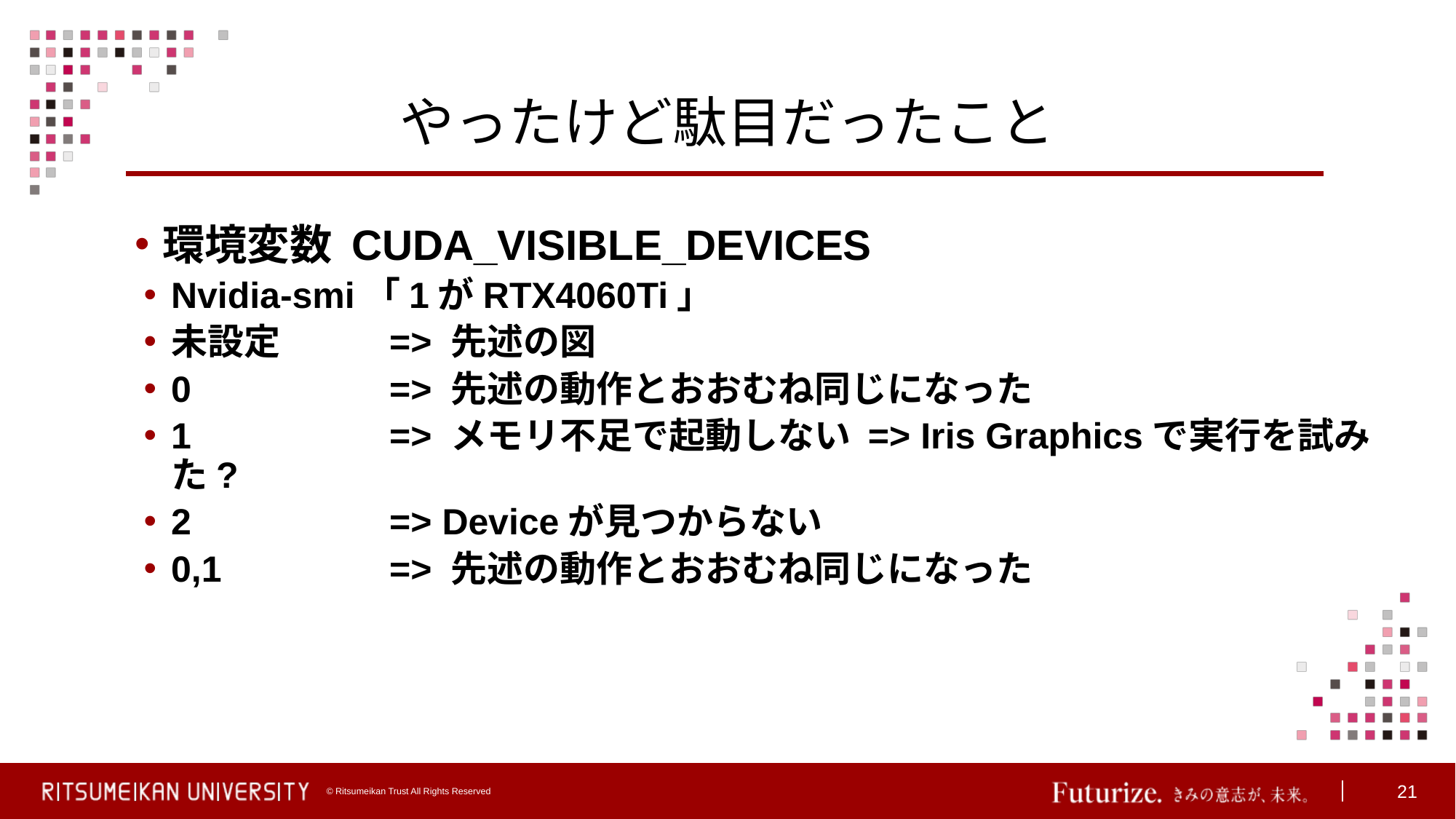

# やったけど駄目だったこと
環境変数 CUDA_VISIBLE_DEVICES
Nvidia-smi「1がRTX4060Ti」
未設定	=> 先述の図
0		=> 先述の動作とおおむね同じになった
1		=> メモリ不足で起動しない => Iris Graphicsで実行を試みた?
2		=> Deviceが見つからない
0,1		=> 先述の動作とおおむね同じになった